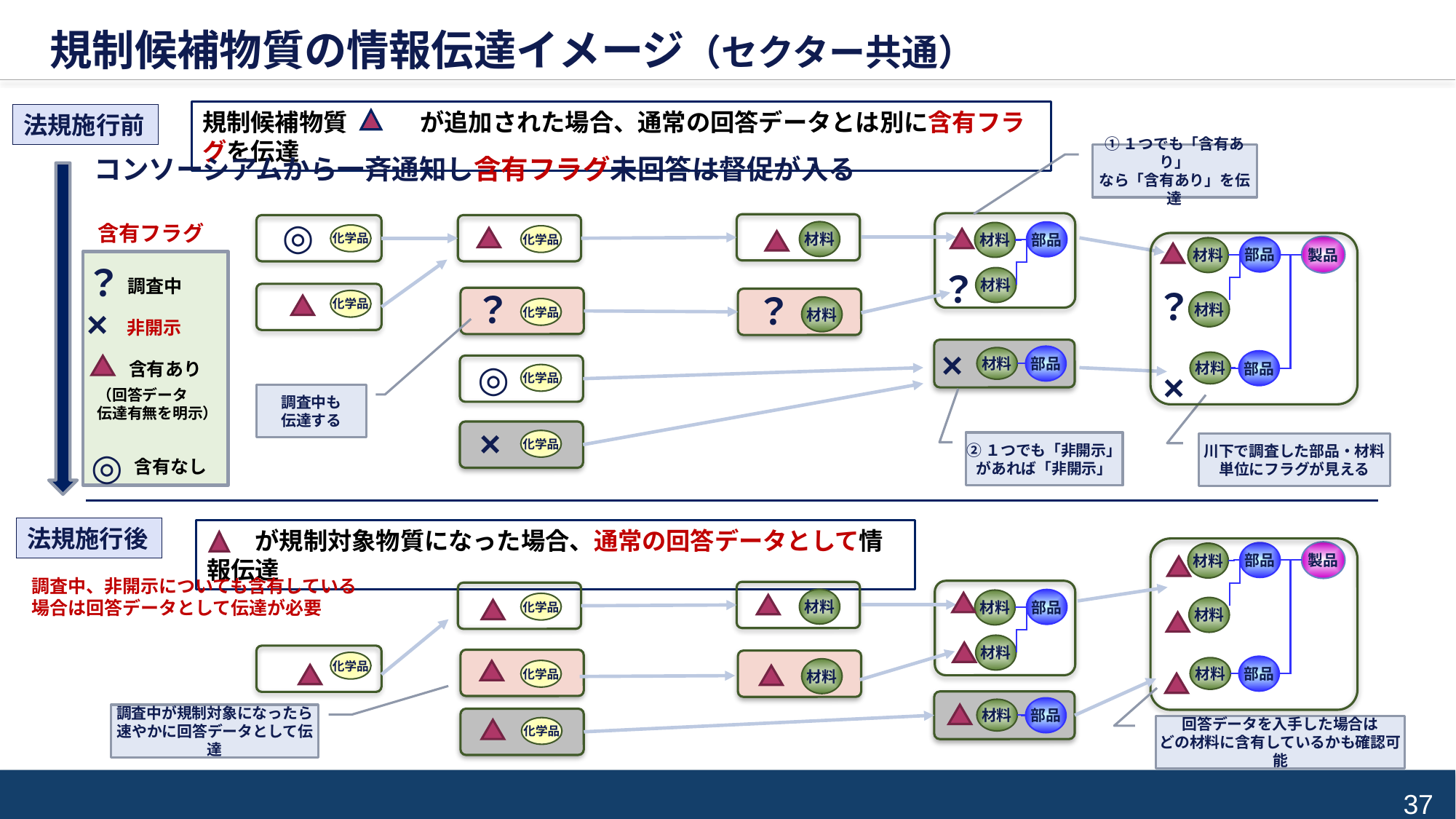

規制候補物質の情報伝達イメージ（セクター共通）
規制候補物質　　　が追加された場合、通常の回答データとは別に含有フラグを伝達
法規施行前

①１つでも「含有あり」
なら「含有あり」を伝達
コンソーシアムから一斉通知し含有フラグ未回答は督促が入る

◎

含有フラグ

材料
部品
材料
化学品
化学品

製品
部品
材料

？
？
材料
調査中

？
？

？

化学品
材料

材料
化学品
×
非開示

×
部品
材料
部品
材料
含有あり

◎
×
化学品
（回答データ
伝達有無を明示）
調査中も
伝達する
×

化学品
②１つでも「非開示」があれば「非開示」
川下で調査した部品・材料
単位にフラグが見える
◎
含有なし
法規施行後
　　が規制対象物質になった場合、通常の回答データとして情報伝達

製品
部品
材料

調査中、非開示についても含有している場合は回答データとして伝達が必要

材料
部品
材料

化学品

材料

材料

化学品
部品
材料
材料
化学品

部品
材料
調査中が規制対象になったら
速やかに回答データとして伝達

回答データを入手した場合は
どの材料に含有しているかも確認可能
化学品